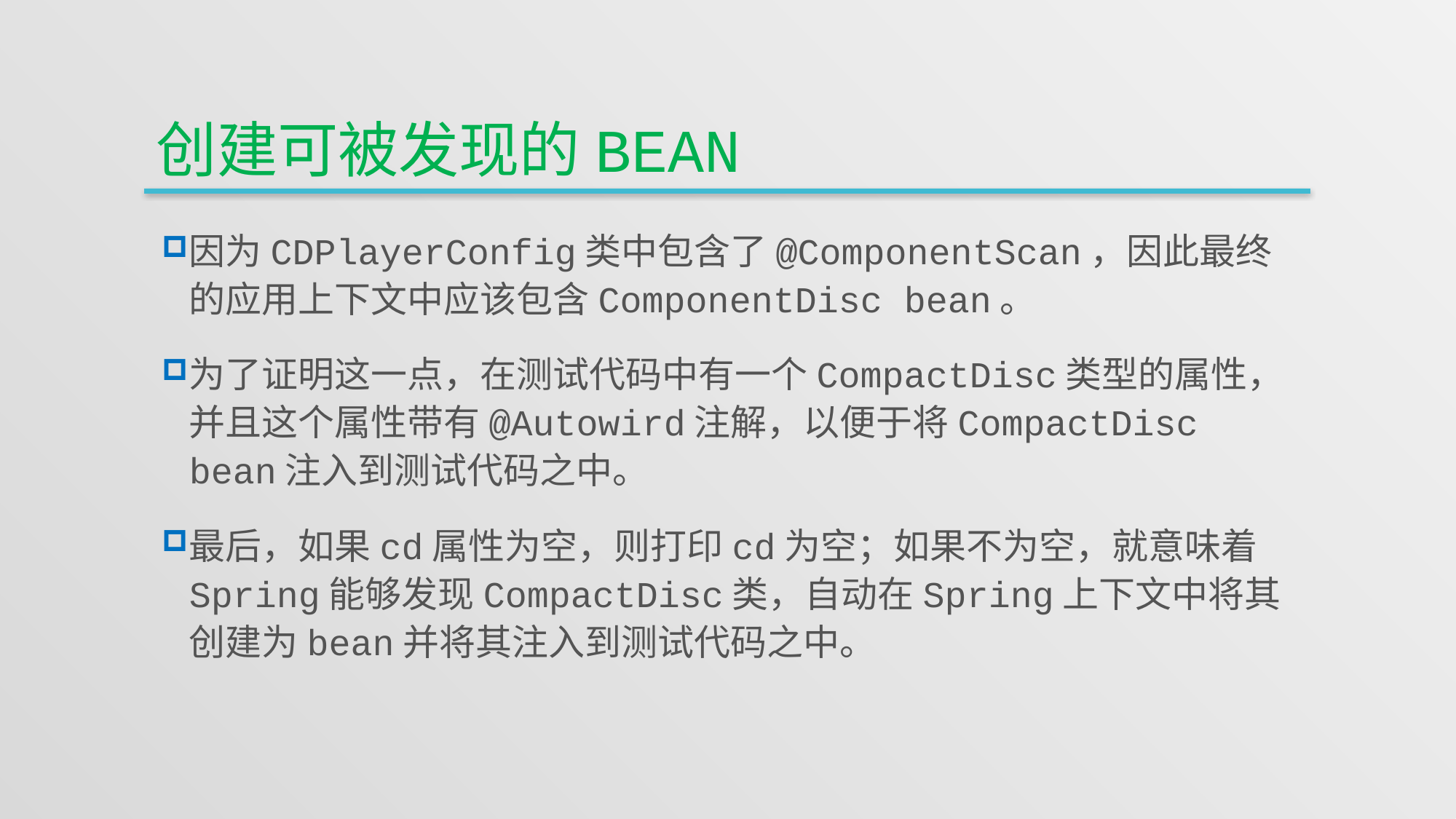

# 创建可被发现的bean
因为CDPlayerConfig类中包含了@ComponentScan，因此最终的应用上下文中应该包含ComponentDisc bean。
为了证明这一点，在测试代码中有一个CompactDisc类型的属性，并且这个属性带有@Autowird注解，以便于将CompactDisc bean注入到测试代码之中。
最后，如果cd属性为空，则打印cd为空；如果不为空，就意味着Spring能够发现CompactDisc类，自动在Spring上下文中将其创建为bean并将其注入到测试代码之中。